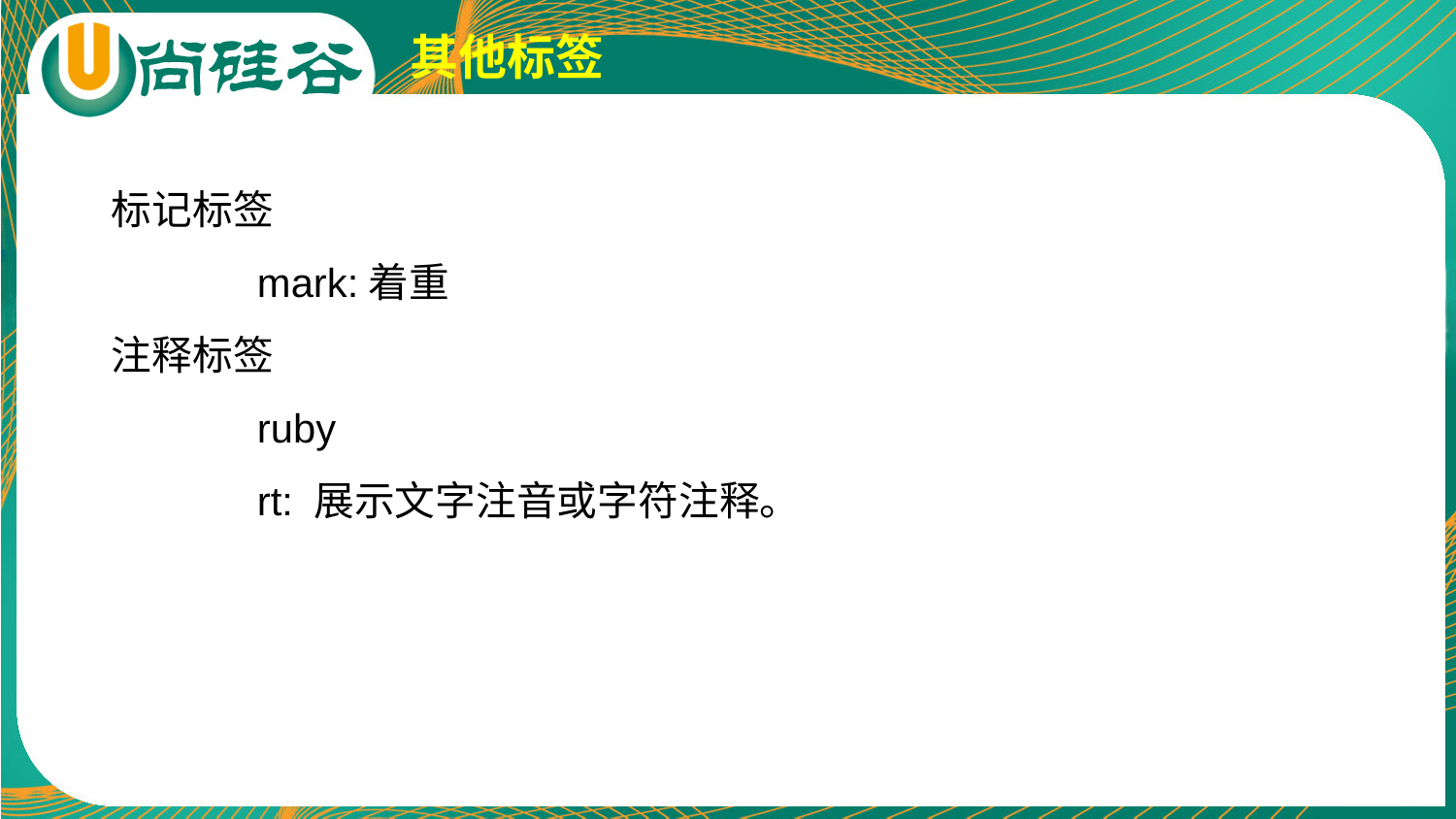

其他标签
标记标签
	mark:着重
注释标签
	ruby
	rt: 展示文字注音或字符注释。